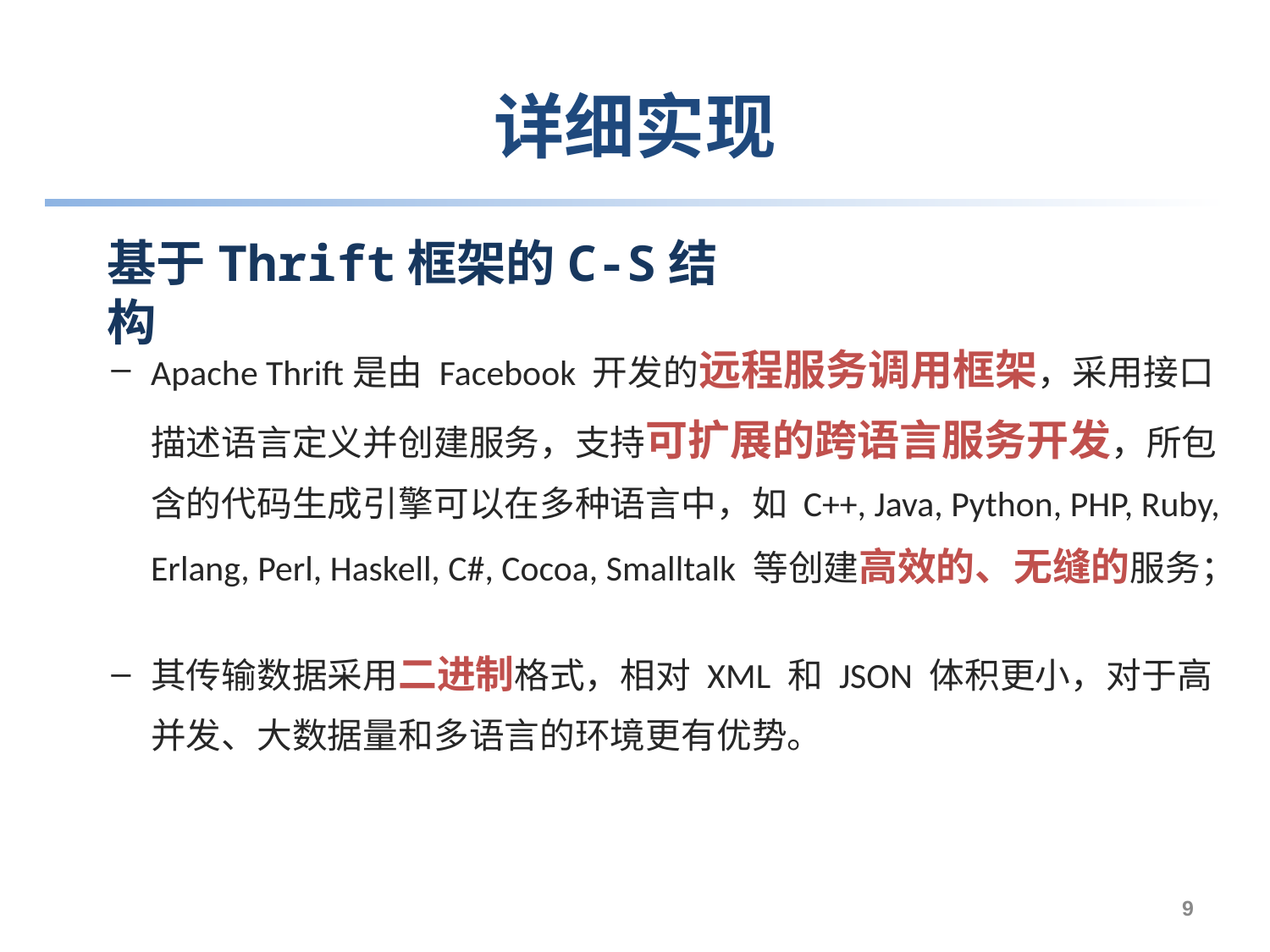

详细实现

基于Thrift框架的C-S结构
Apache Thrift是由 Facebook 开发的远程服务调用框架，采用接口描述语言定义并创建服务，支持可扩展的跨语言服务开发，所包含的代码生成引擎可以在多种语言中，如 C++, Java, Python, PHP, Ruby, Erlang, Perl, Haskell, C#, Cocoa, Smalltalk 等创建高效的、无缝的服务；
其传输数据采用二进制格式，相对 XML 和 JSON 体积更小，对于高并发、大数据量和多语言的环境更有优势。
9